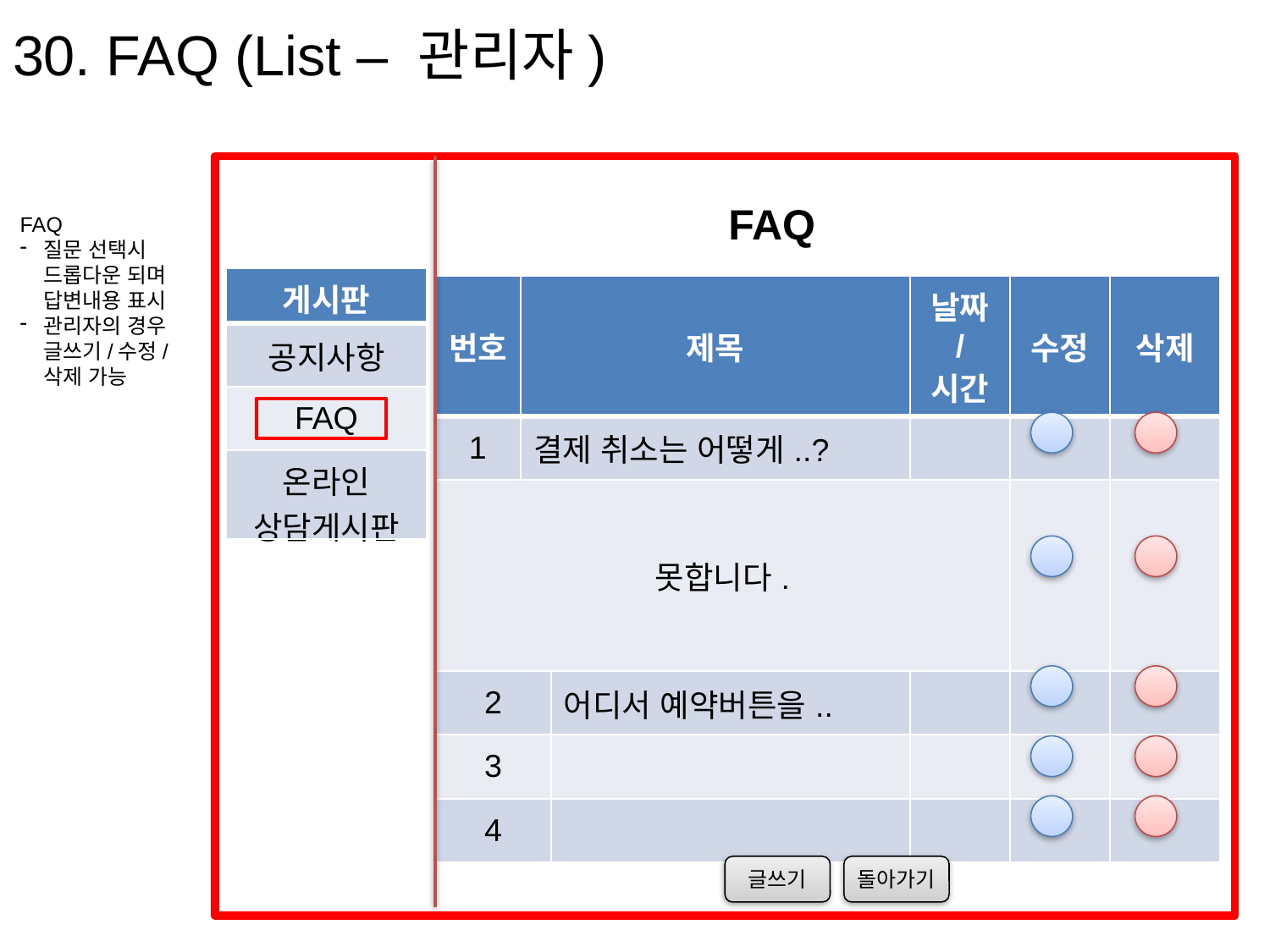

30. FAQ (List – 관리자)

FAQ
FAQ
질문 선택시 드롭다운 되며 답변내용 표시
관리자의 경우 글쓰기/수정/삭제 가능
| 게시판 |
| --- |
| 공지사항 |
| FAQ |
| 온라인 상담게시판 |
| 번호 | 제목 |  | 날짜 / 시간 | 수정 | 삭제 |
| --- | --- | --- | --- | --- | --- |
| 1 | 결제 취소는 어떻게..? |  |  |  |  |
| 못합니다. |  |  |  |  |  |
| 2 |  | 어디서 예약버튼을.. |  |  |  |
| 3 |  |  |  |  |  |
| 4 |  |  |  |  |  |

돌아가기
글쓰기